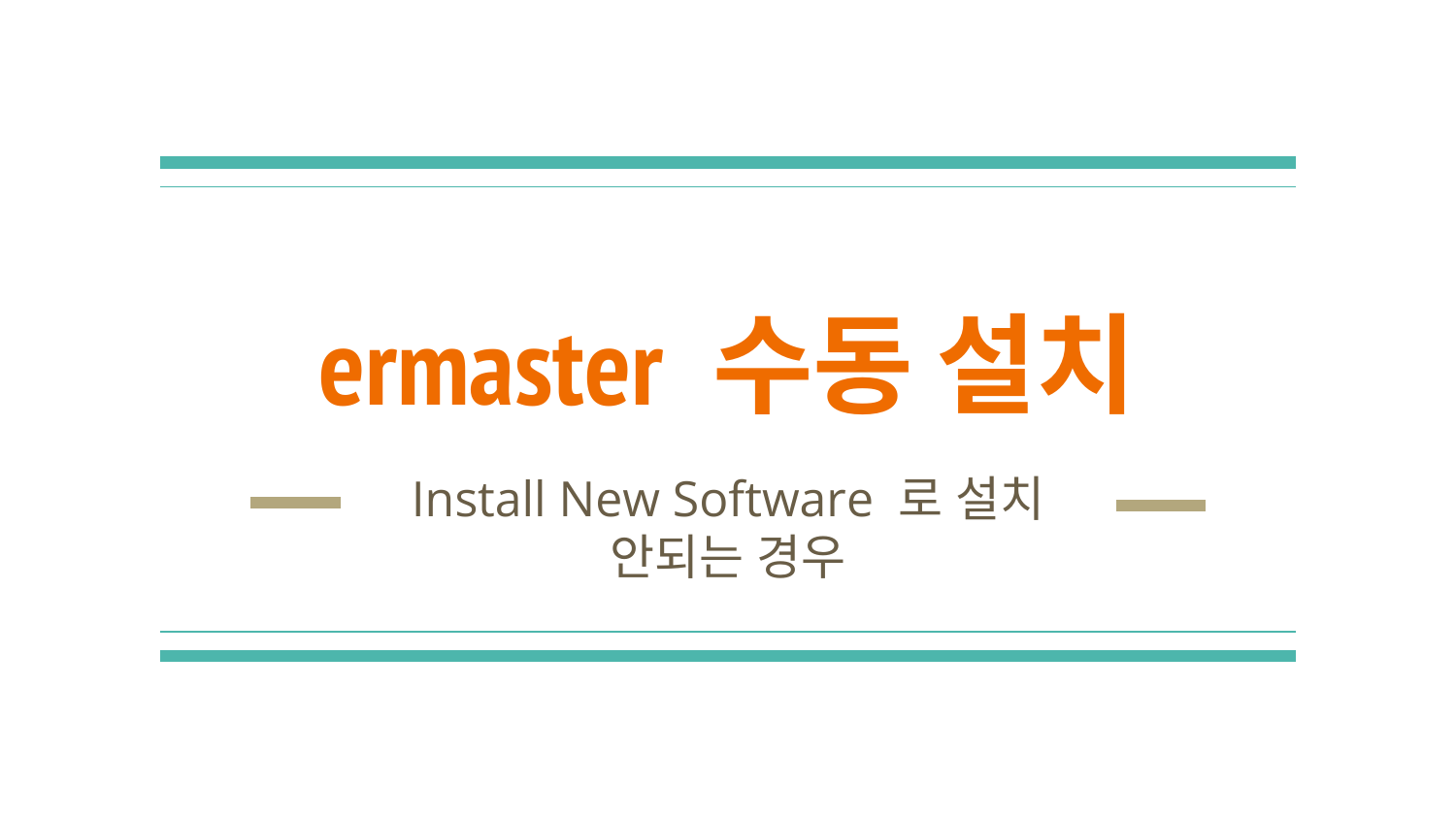

# ermaster 수동 설치
Install New Software 로 설치 안되는 경우